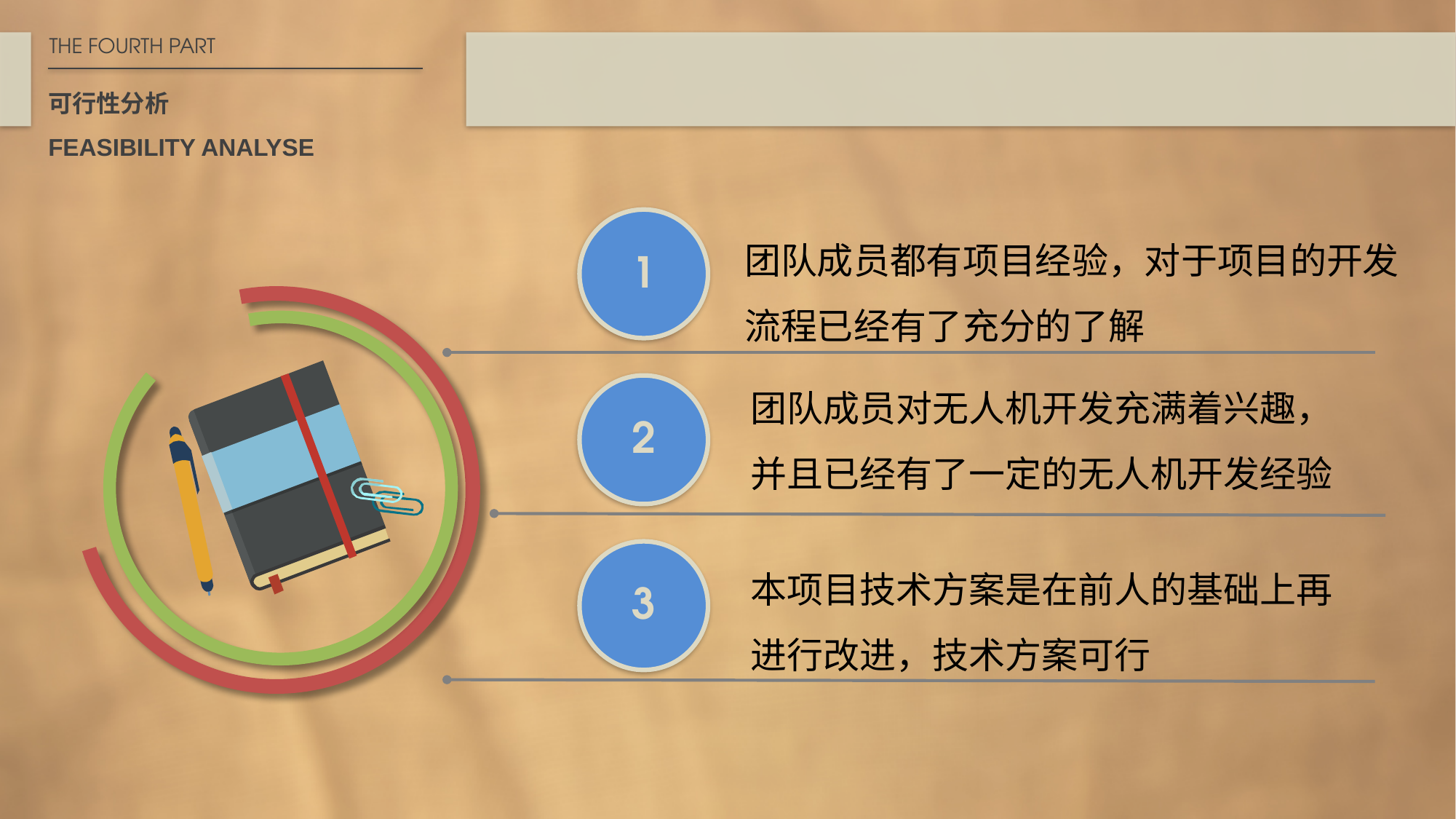

THE FOURTH PART
可行性分析
FEASIBILITY ANALYSE

1
2
3
团队成员都有项目经验，对于项目的开发流程已经有了充分的了解

团队成员对无人机开发充满着兴趣，并且已经有了一定的无人机开发经验
本项目技术方案是在前人的基础上再进行改进，技术方案可行